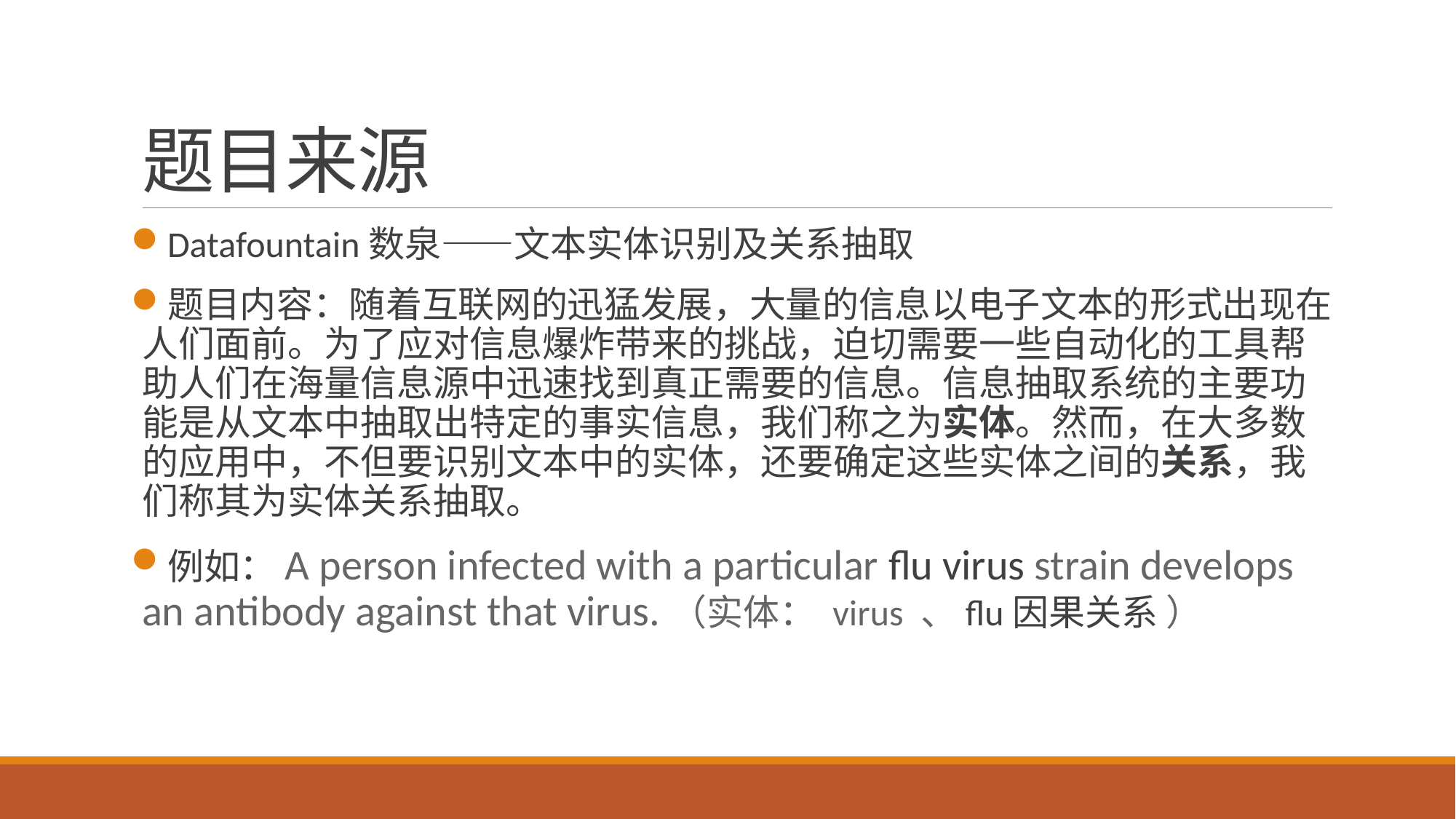

# 题目来源
Datafountain数泉——文本实体识别及关系抽取
题目内容：随着互联网的迅猛发展，大量的信息以电子文本的形式出现在人们面前。为了应对信息爆炸带来的挑战，迫切需要一些自动化的工具帮助人们在海量信息源中迅速找到真正需要的信息。信息抽取系统的主要功能是从文本中抽取出特定的事实信息，我们称之为实体。然而，在大多数的应用中，不但要识别文本中的实体，还要确定这些实体之间的关系，我们称其为实体关系抽取。
例如：A person infected with a particular flu virus strain develops an antibody against that virus.（实体： virus 、flu因果关系 ）